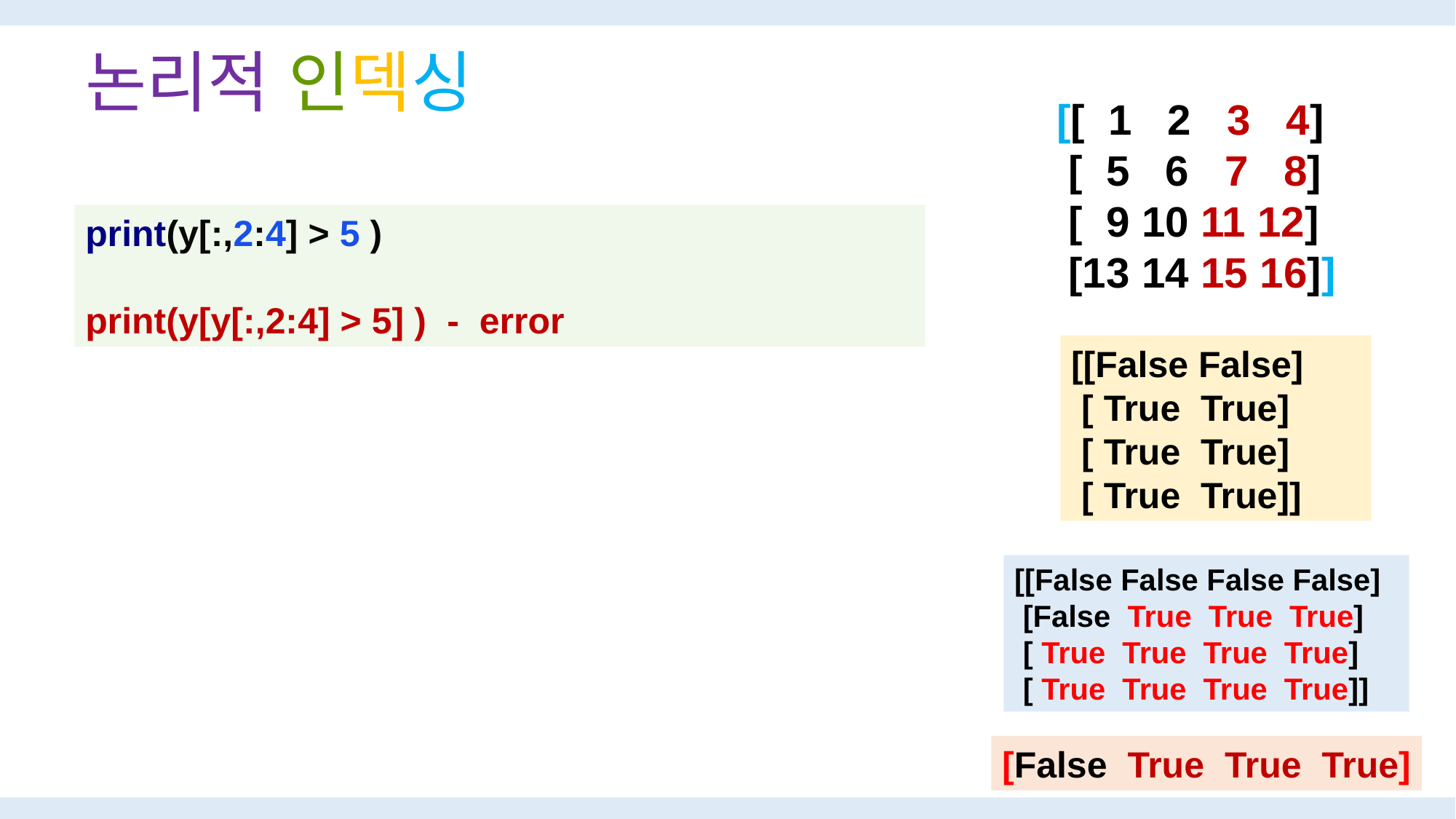

논리적 인덱싱
[[  1   2   3   4]
 [  5   6   7   8]
 [  9 10 11 12]
 [13 14 15 16]]
print(y[:,2:4] > 5 )
print(y[y[:,2:4] > 5] )  -  error
[[False False]
 [ True  True]
 [ True  True]
 [ True  True]]
[[False False False False]
 [False  True  True  True]
 [ True  True  True  True]
 [ True  True  True  True]]
[False  True  True  True]